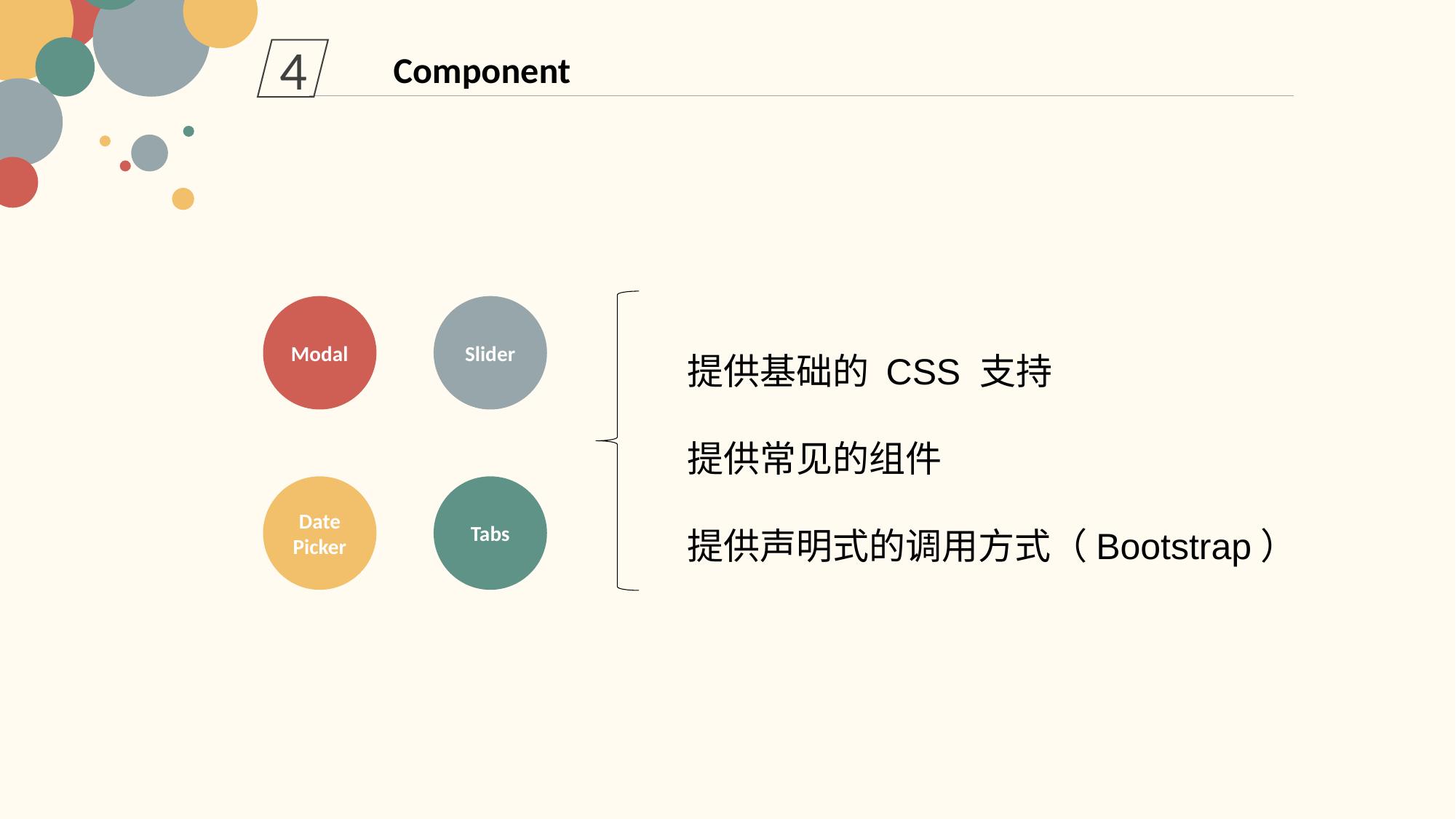

4
Component

Modal
Slider
提供基础的 CSS 支持
提供常见的组件
提供声明式的调用方式（Bootstrap）
Date
Picker
Tabs